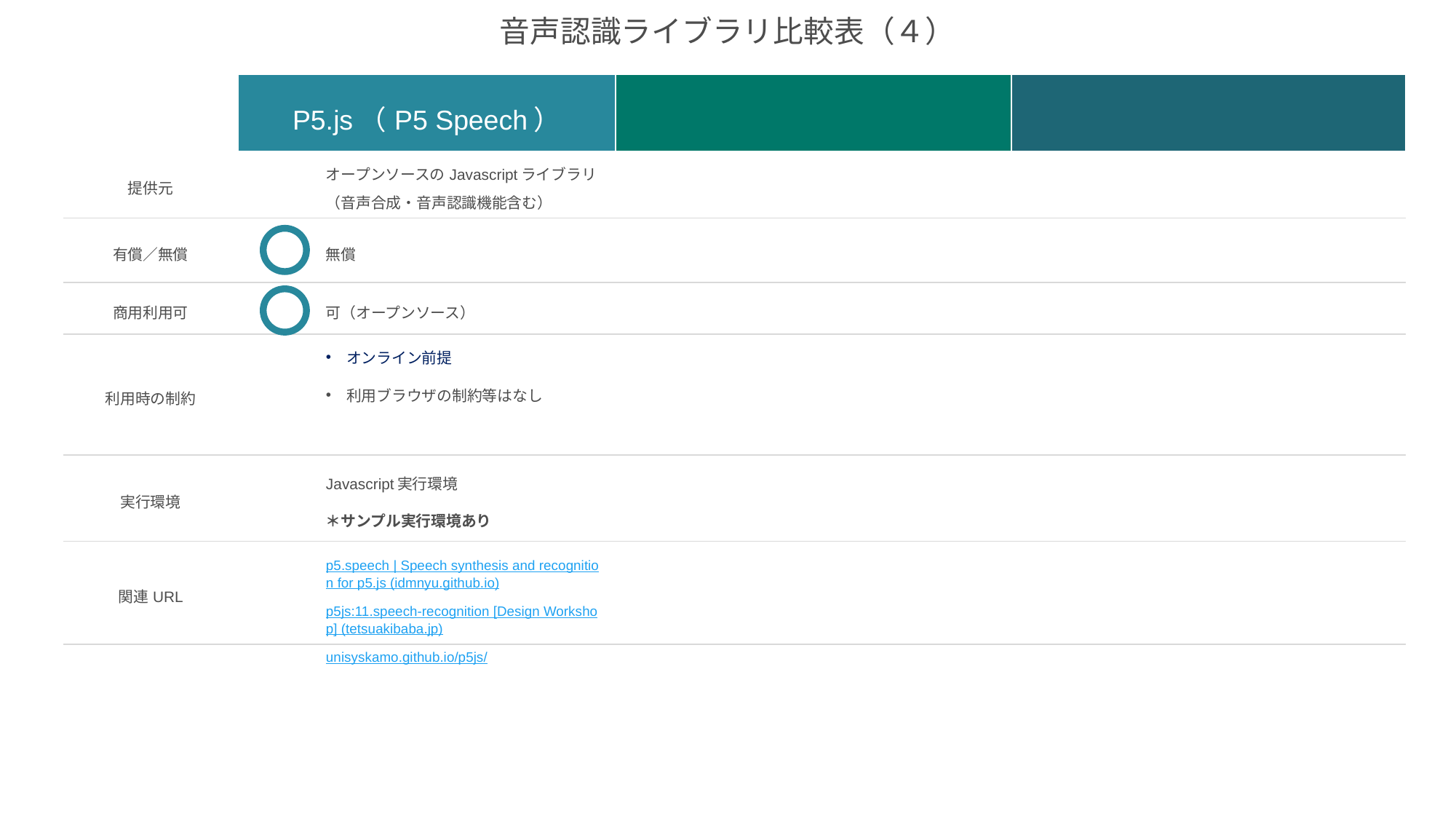

# 音声認識ライブラリ比較表（４）
|  | P5.js（P5 Speech） |  |  |  |  |  |
| --- | --- | --- | --- | --- | --- | --- |
| 提供元 |  | オープンソースのJavascriptライブラリ（音声合成・音声認識機能含む） |  |  |  |  |
| 有償／無償 |  | 無償 |  |  |  |  |
| 商用利用可 |  | 可（オープンソース） |  |  |  |  |
| 利用時の制約 |  | オンライン前提 利用ブラウザの制約等はなし |  |  |  |  |
| 実行環境 |  | Javascript実行環境 ＊サンプル実行環境あり |  |  |  |  |
| 関連URL |  | p5.speech | Speech synthesis and recognition for p5.js (idmnyu.github.io) p5js:11.speech-recognition [Design Workshop] (tetsuakibaba.jp) unisyskamo.github.io/p5js/ |  |  |  |  |